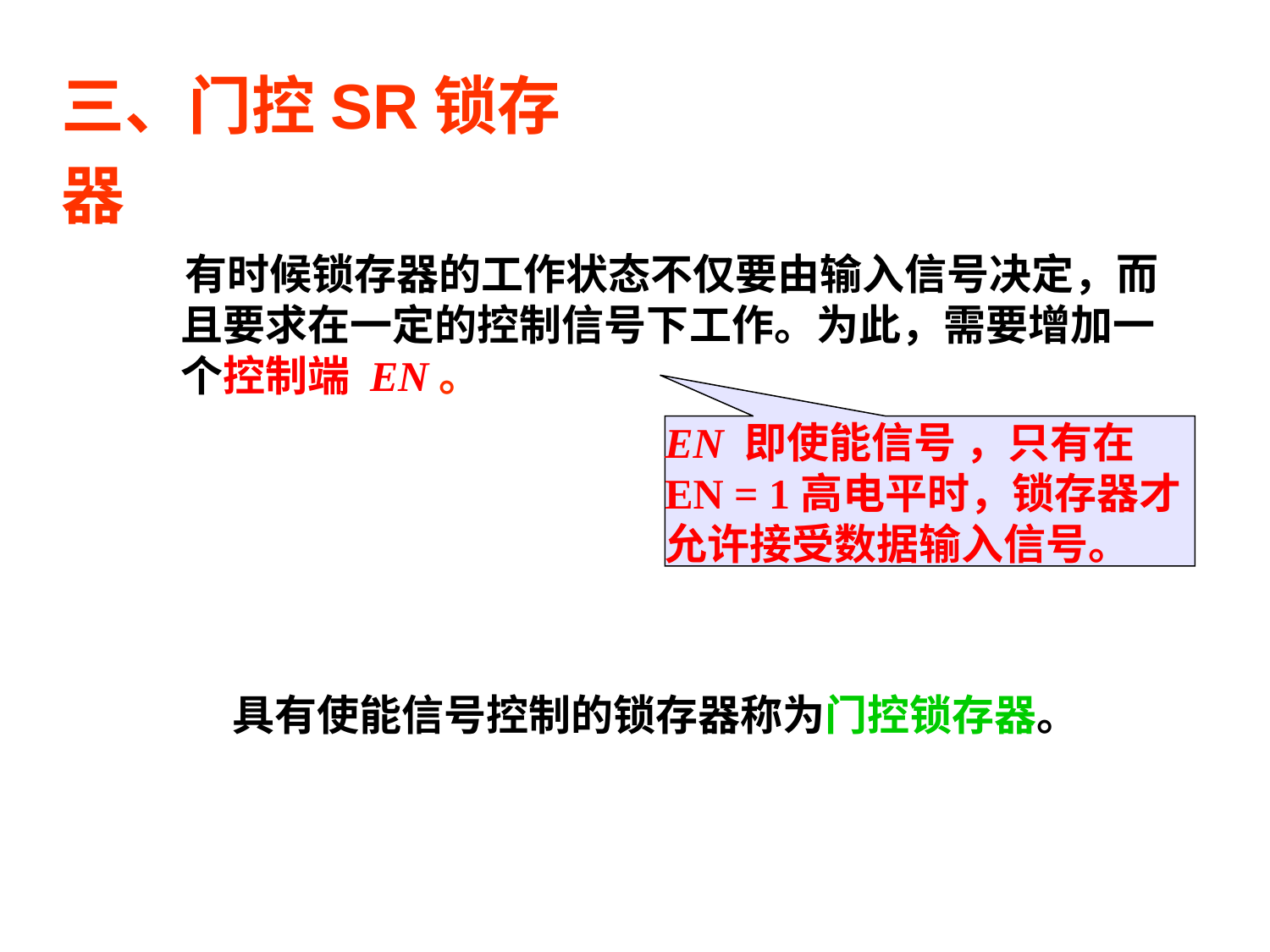

# 三、门控SR锁存器
      有时候锁存器的工作状态不仅要由输入信号决定，而且要求在一定的控制信号下工作。为此，需要增加一个控制端 EN。
EN 即使能信号 ，只有在EN = 1高电平时，锁存器才允许接受数据输入信号。
　　具有使能信号控制的锁存器称为门控锁存器。